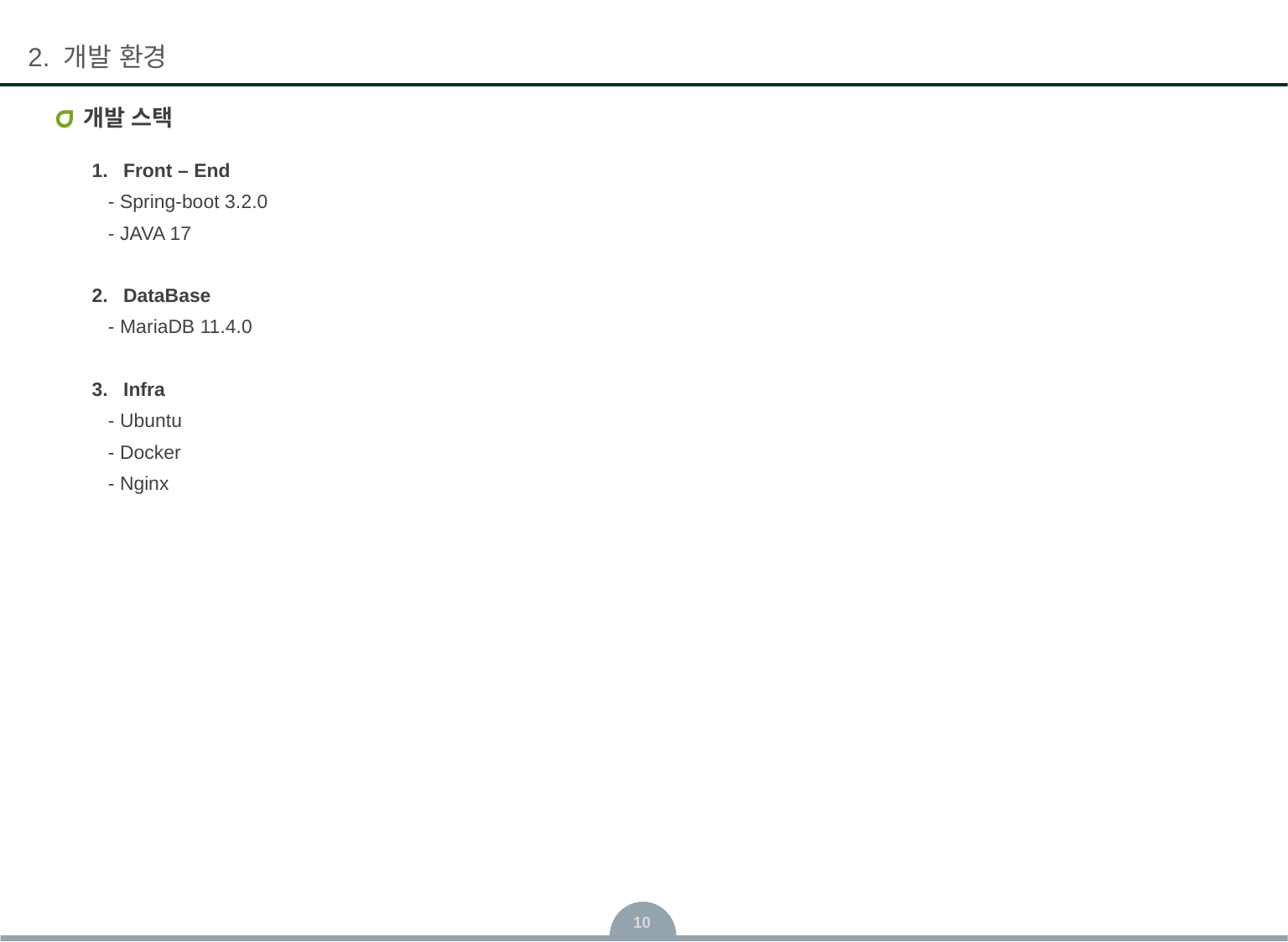

# 개발 스택
Front – End
   - Spring-boot 3.2.0
   - JAVA 17

DataBase
   - MariaDB 11.4.0

Infra
   - Ubuntu
   - Docker
   - Nginx